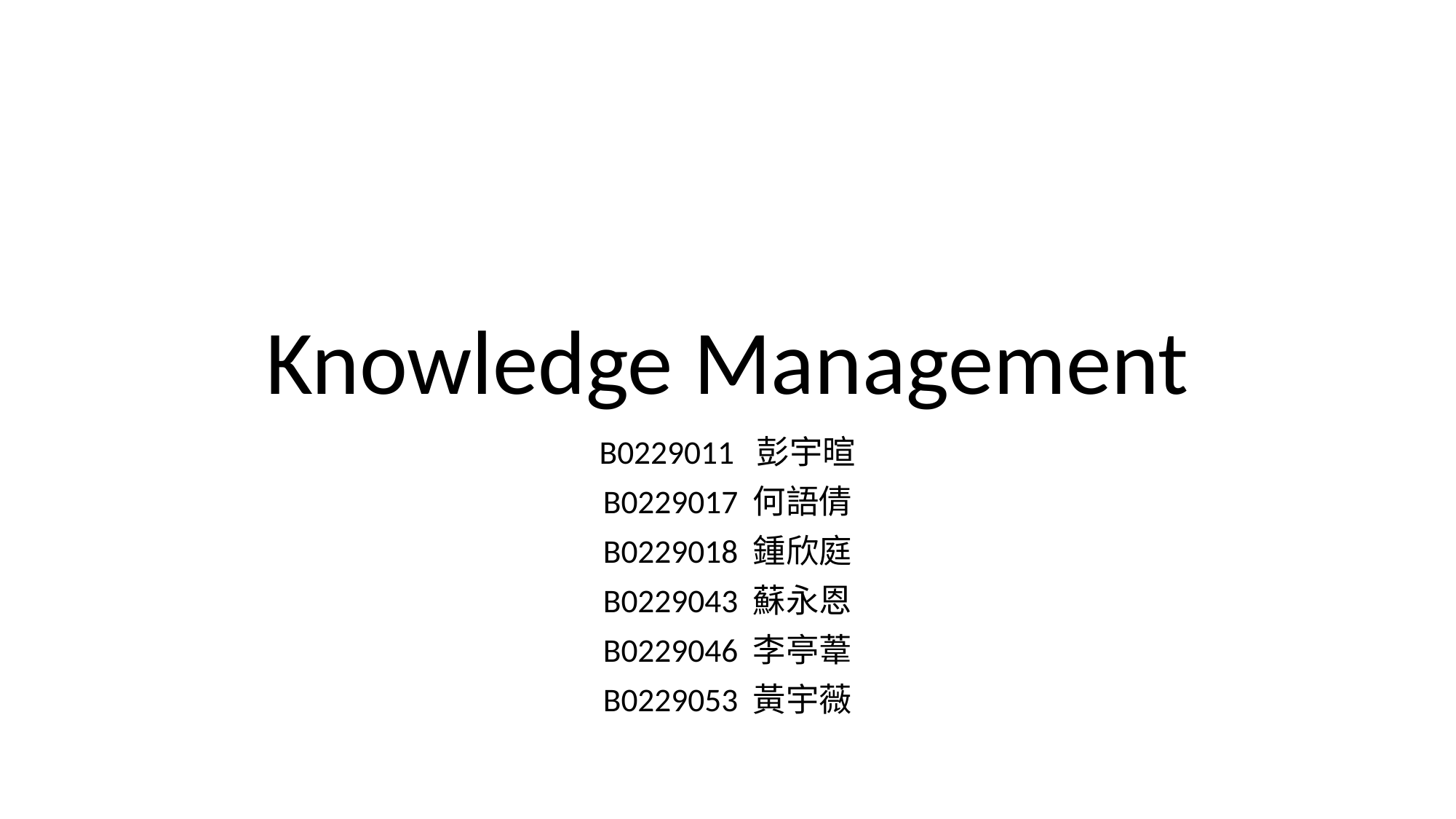

# Knowledge Management
B0229011  彭宇暄
B0229017 何語倩
B0229018 鍾欣庭
B0229043 蘇永恩
B0229046 李亭葦
B0229053 黃宇薇